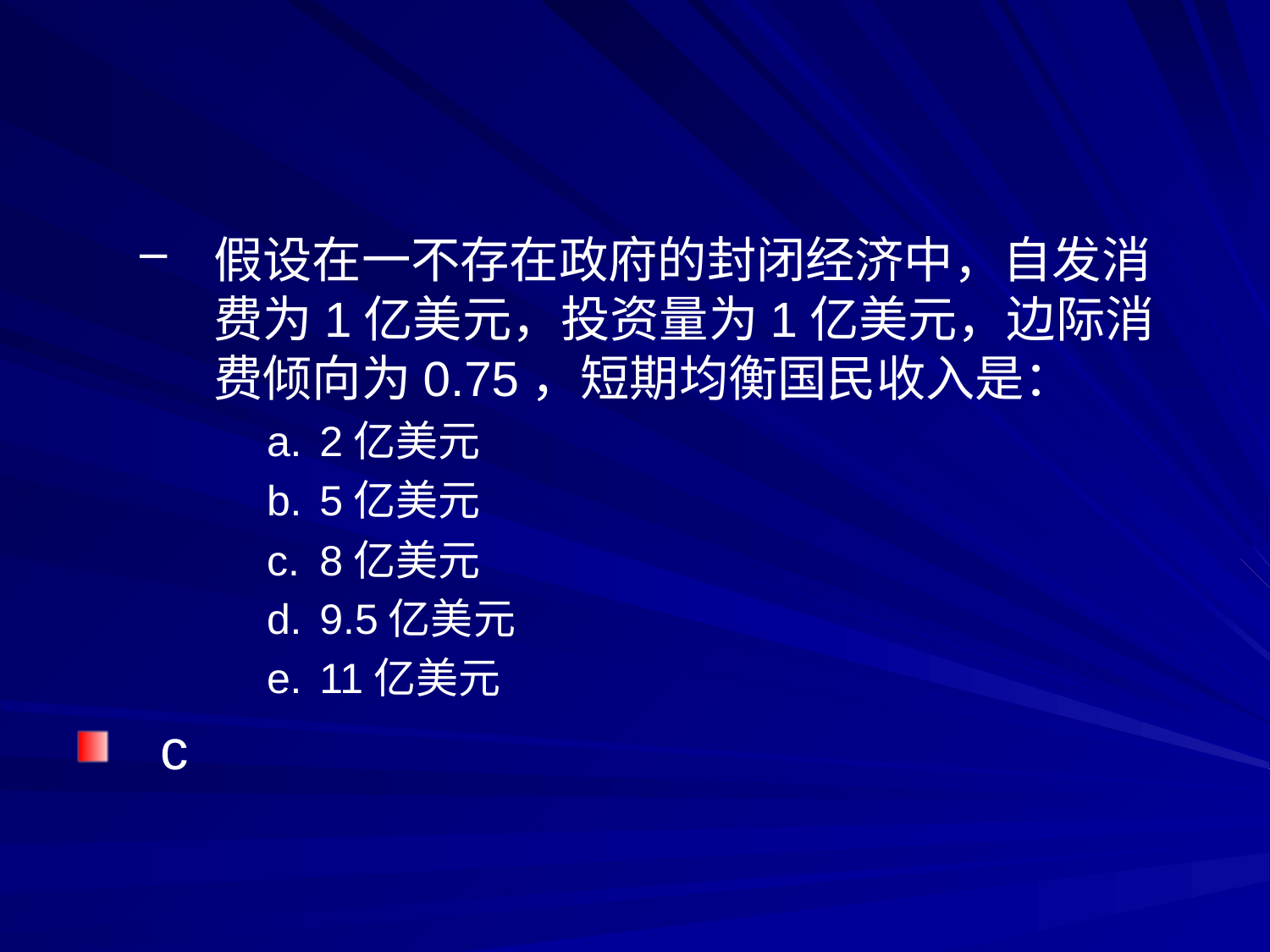

#
假设在一不存在政府的封闭经济中，自发消费为1亿美元，投资量为1亿美元，边际消费倾向为0.75，短期均衡国民收入是：
2亿美元
5亿美元
8亿美元
9.5亿美元
11亿美元
c